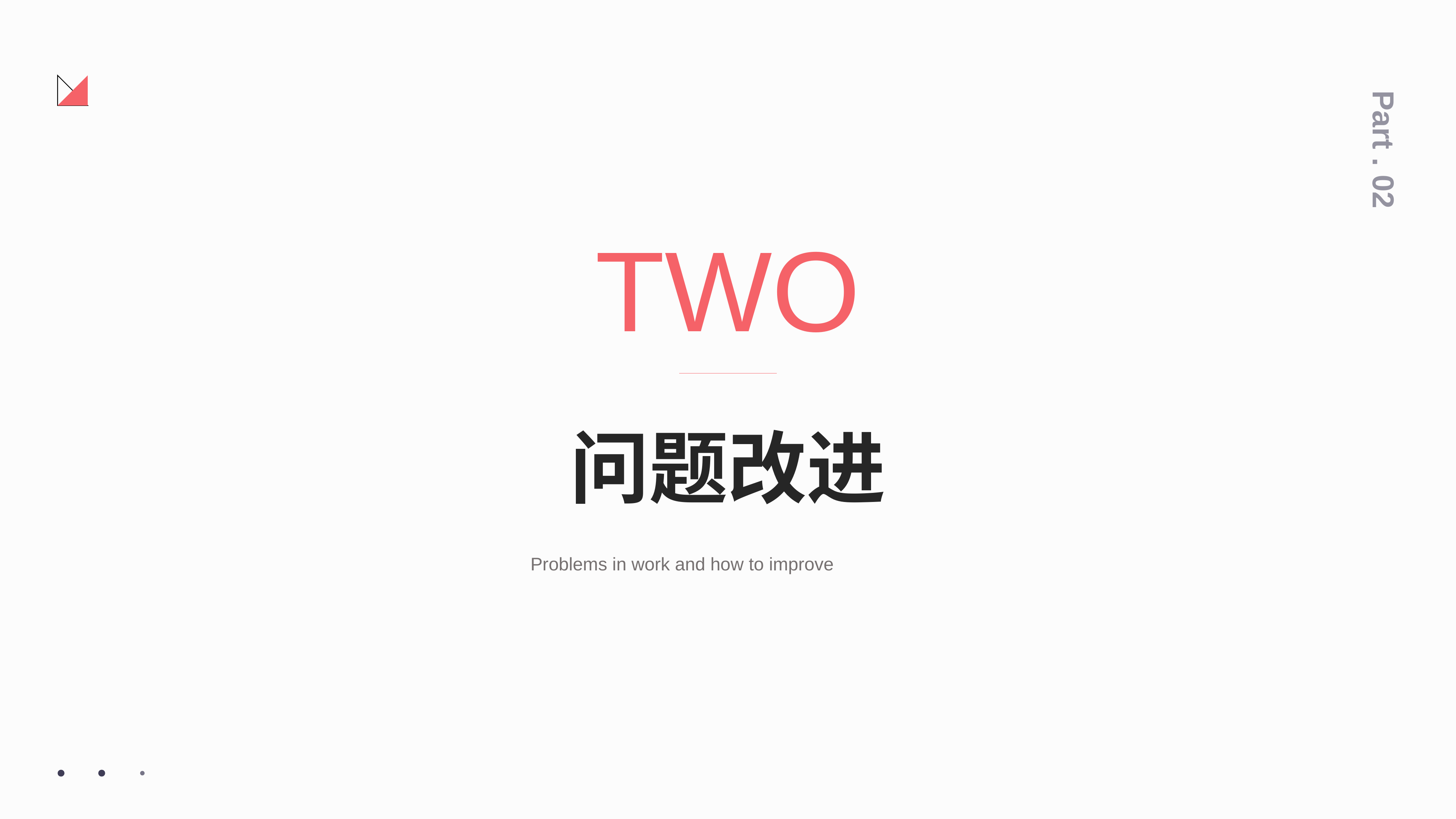

Part . 02
TWO
问题改进
Problems in work and how to improve